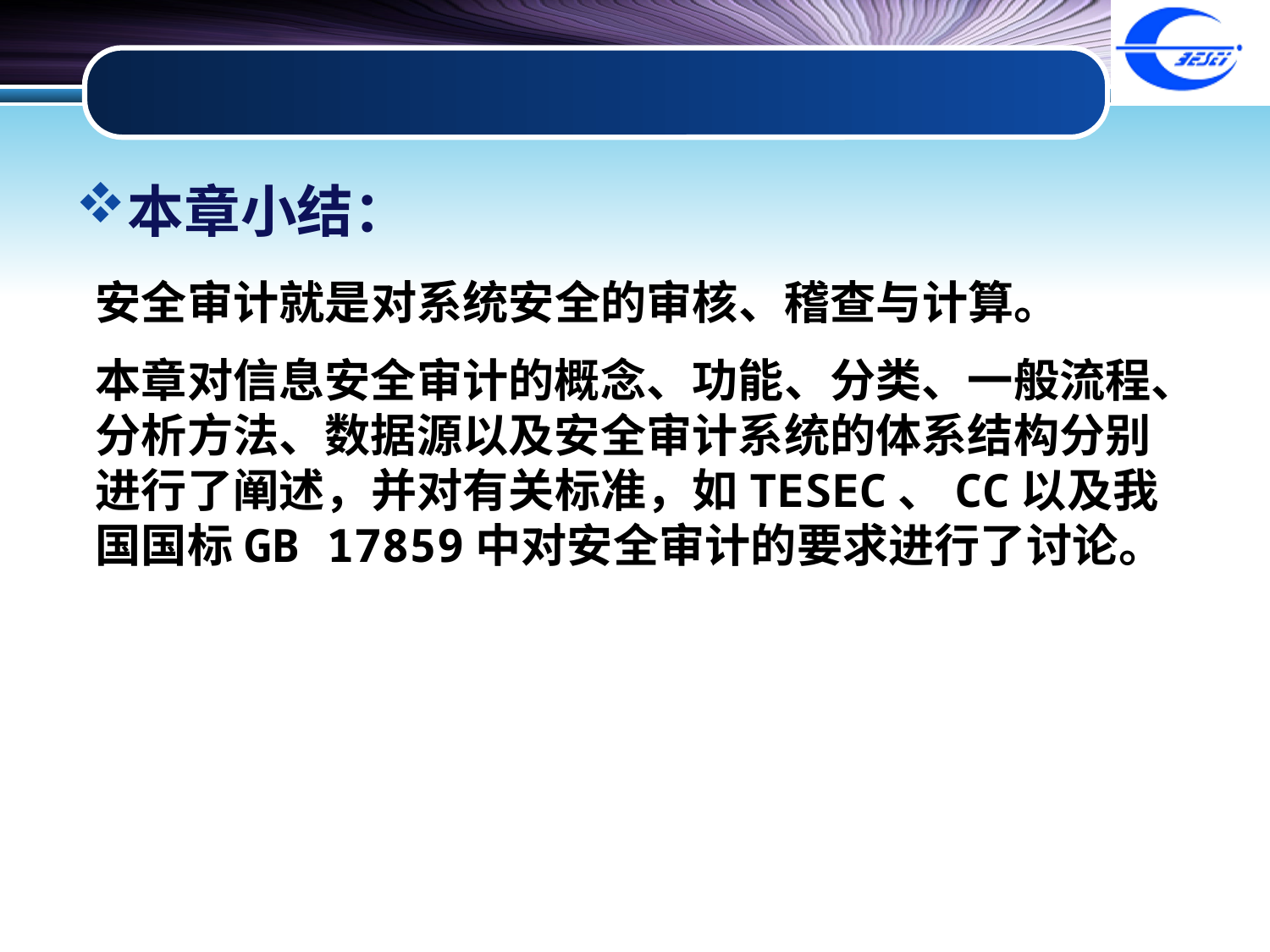

#
本章小结：

安全审计就是对系统安全的审核、稽查与计算。
本章对信息安全审计的概念、功能、分类、一般流程、分析方法、数据源以及安全审计系统的体系结构分别进行了阐述，并对有关标准，如TESEC、CC以及我国国标GB 17859中对安全审计的要求进行了讨论。